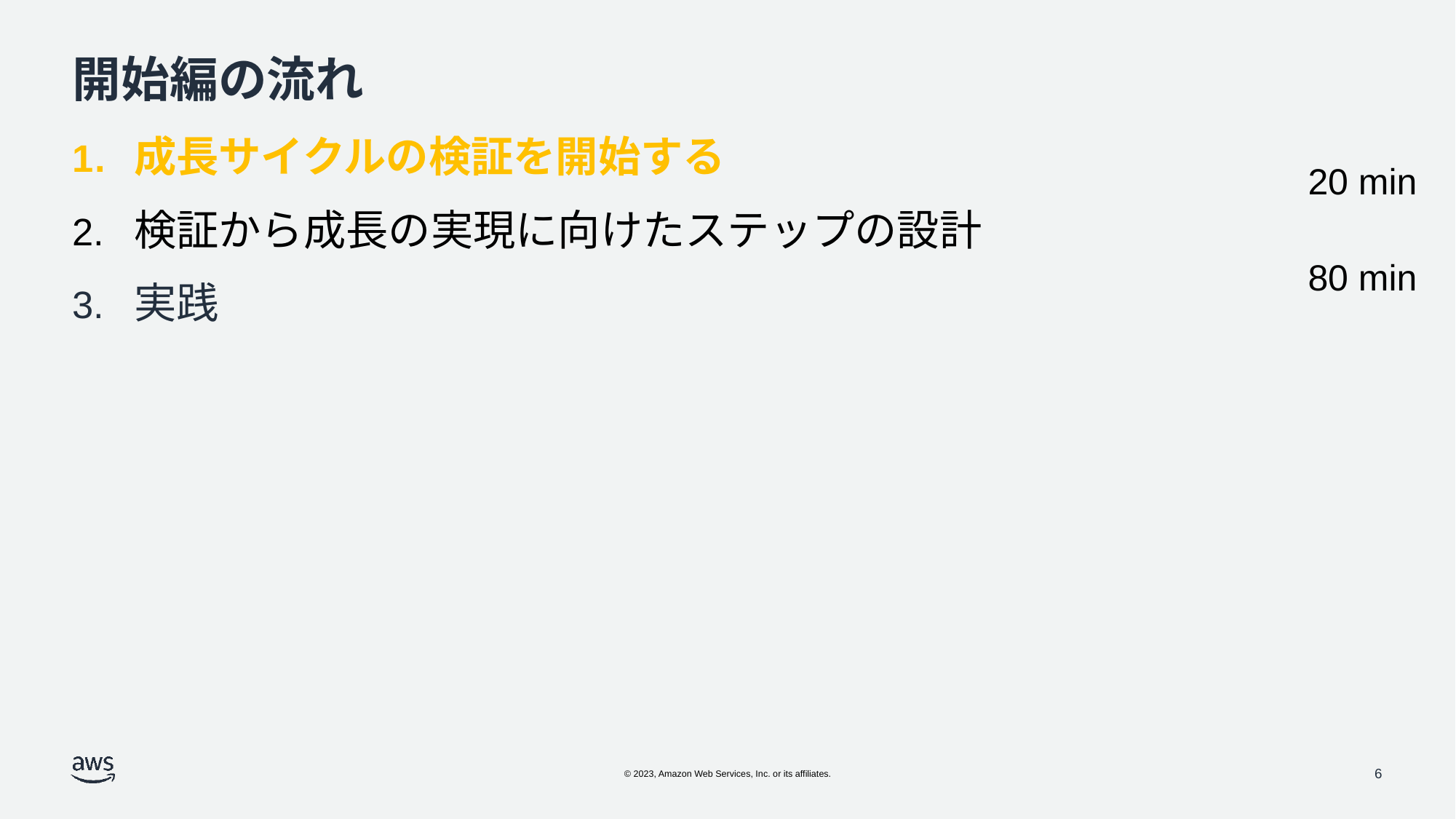

# 開始編の流れ
成長サイクルの検証を開始する
検証から成長の実現に向けたステップの設計
実践
20 min
80 min
6